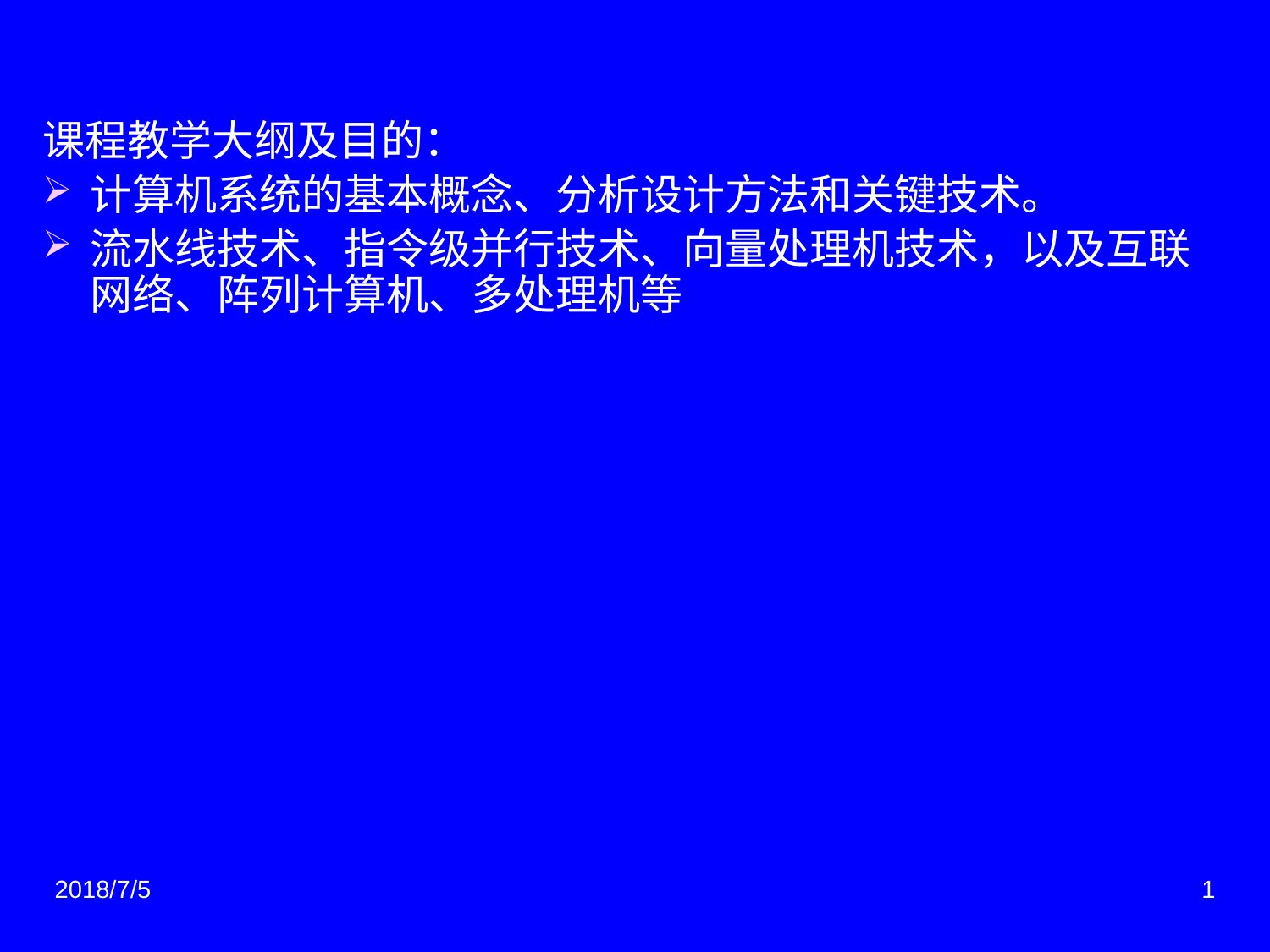

课程教学大纲及目的：
计算机系统的基本概念、分析设计方法和关键技术。
流水线技术、指令级并行技术、向量处理机技术，以及互联网络、阵列计算机、多处理机等

2018/7/5
1